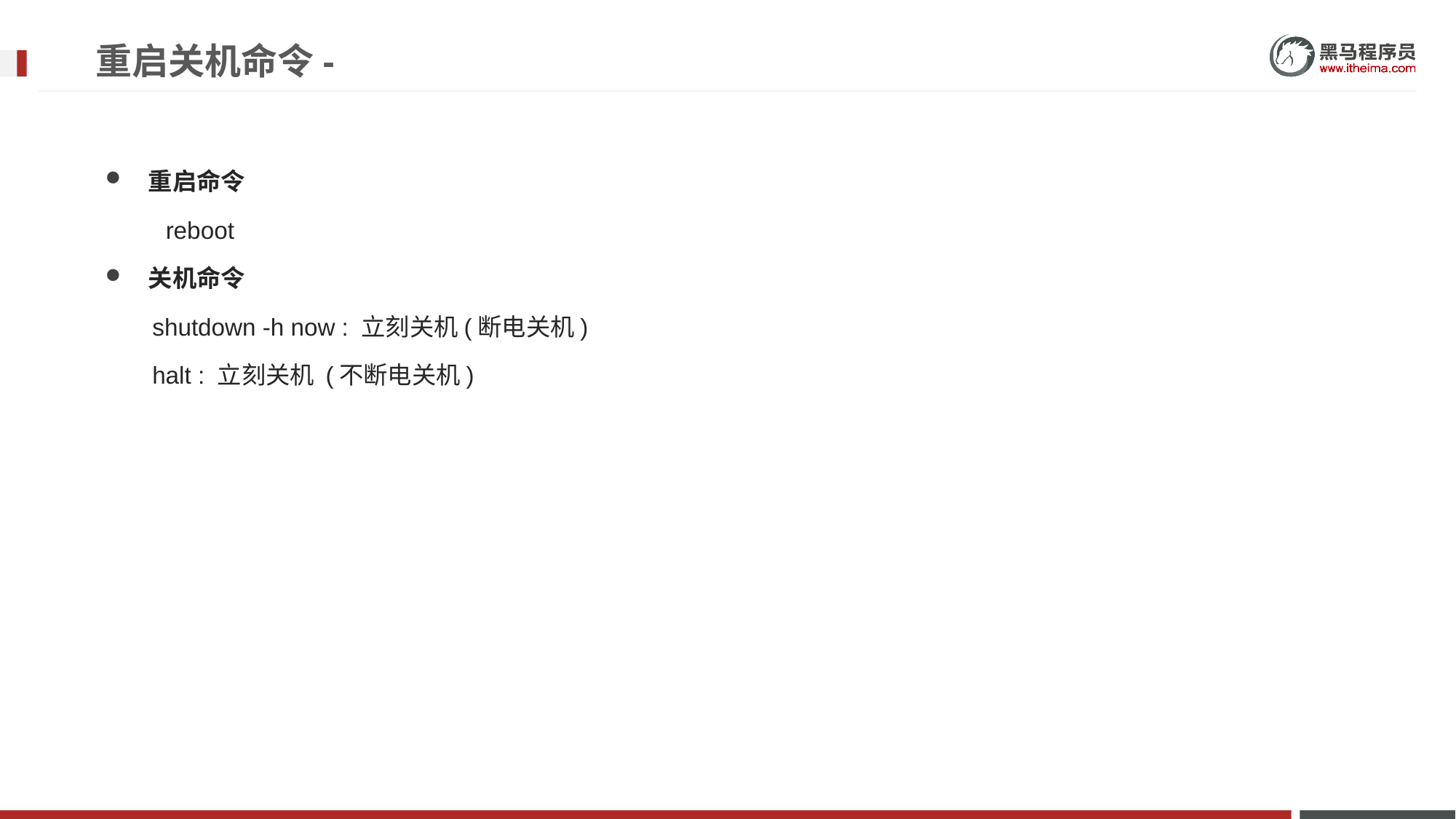

# 重启关机命令-
重启命令
         reboot
关机命令
       shutdown -h now : 立刻关机(断电关机)
       halt : 立刻关机 (不断电关机)